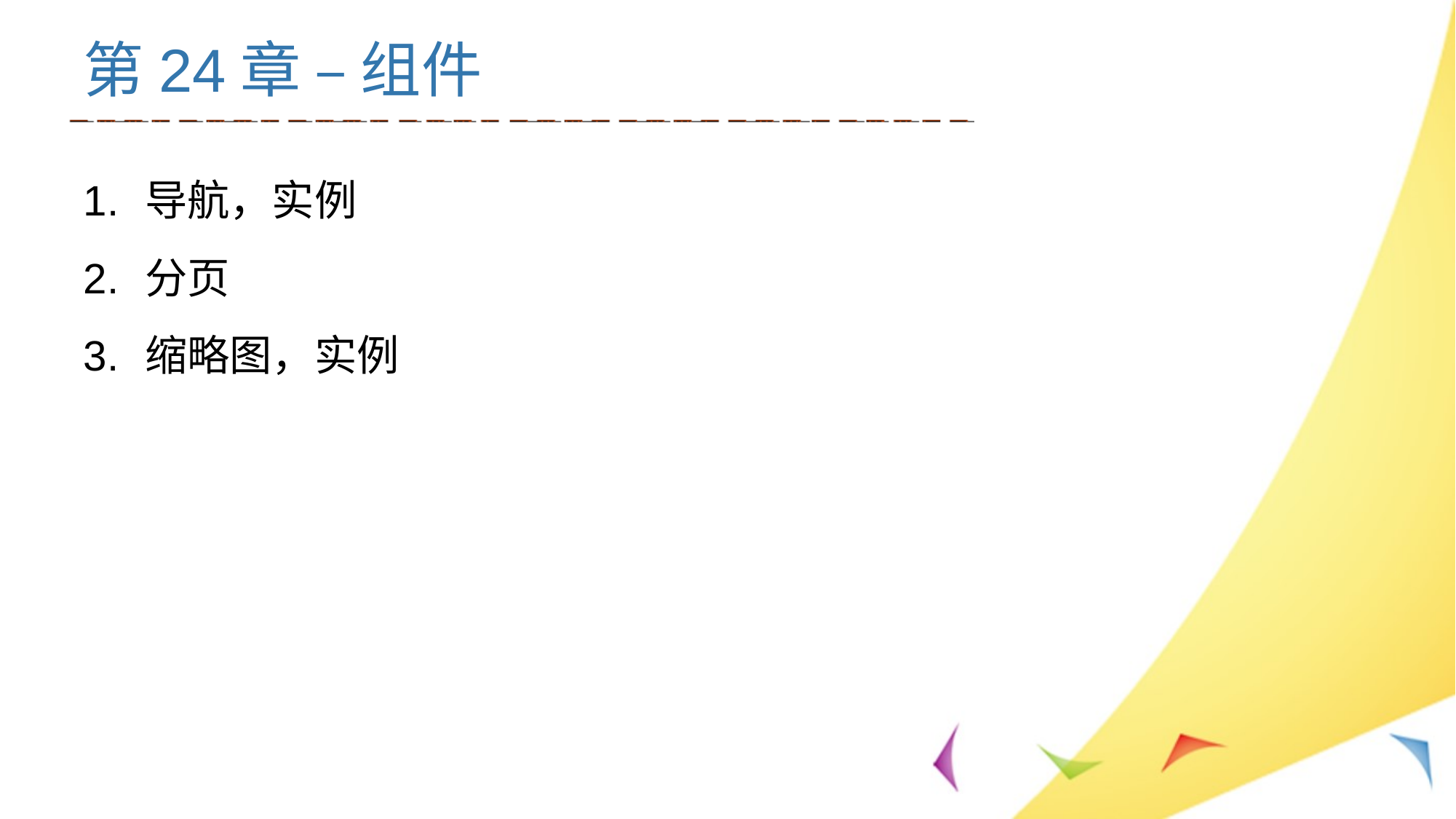

# 第24章 – 组件
导航，实例
分页
缩略图，实例